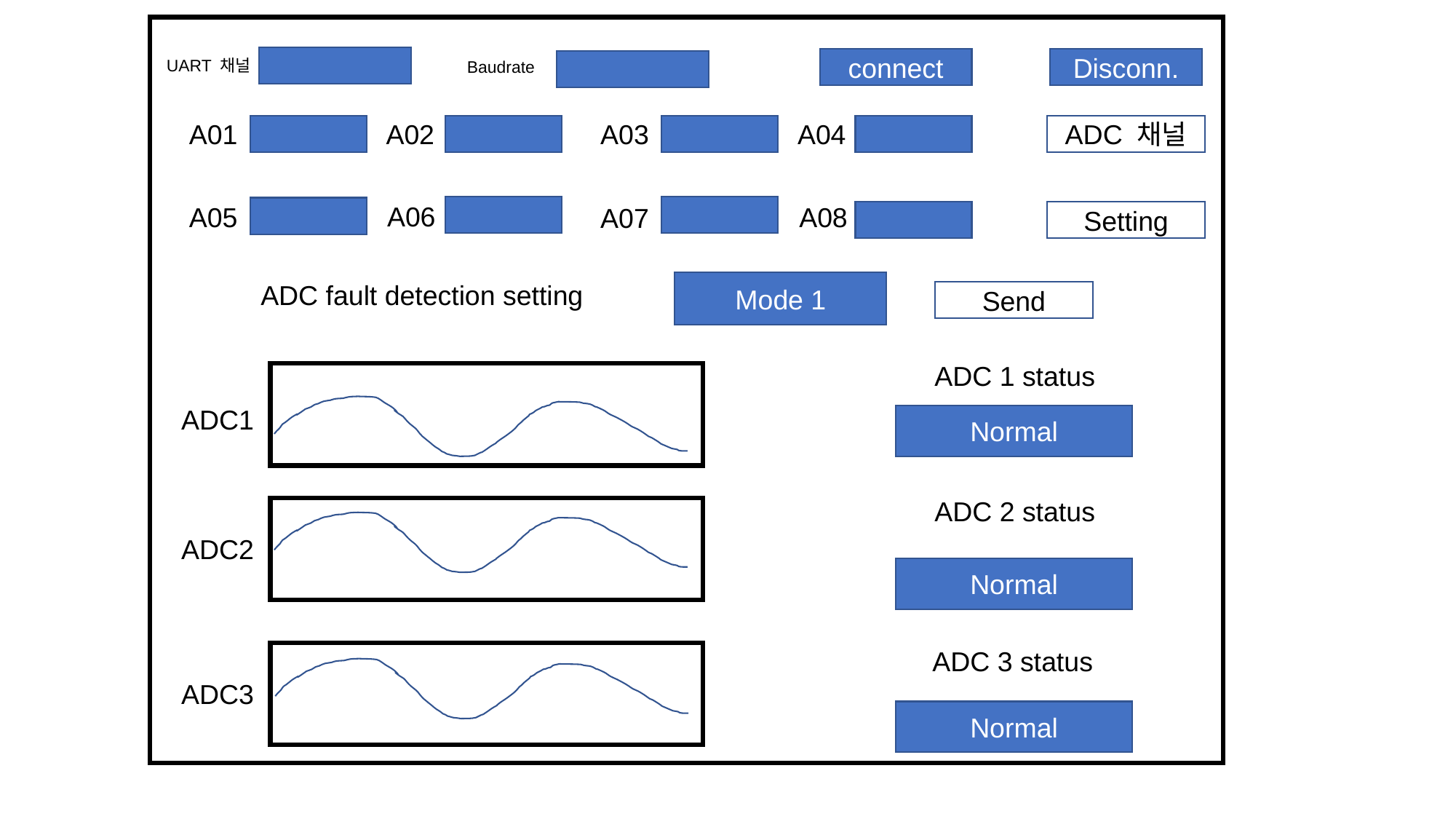

connect
Disconn.
UART 채널
Baudrate

A01
A02
A04
A03

ADC 채널

A06
A08
A05
A07

Setting

ADC fault detection setting
Mode 1
Send
ADC 1 status

ADC1
Normal
ADC 2 status

ADC2
Normal
ADC 3 status

ADC3
Normal